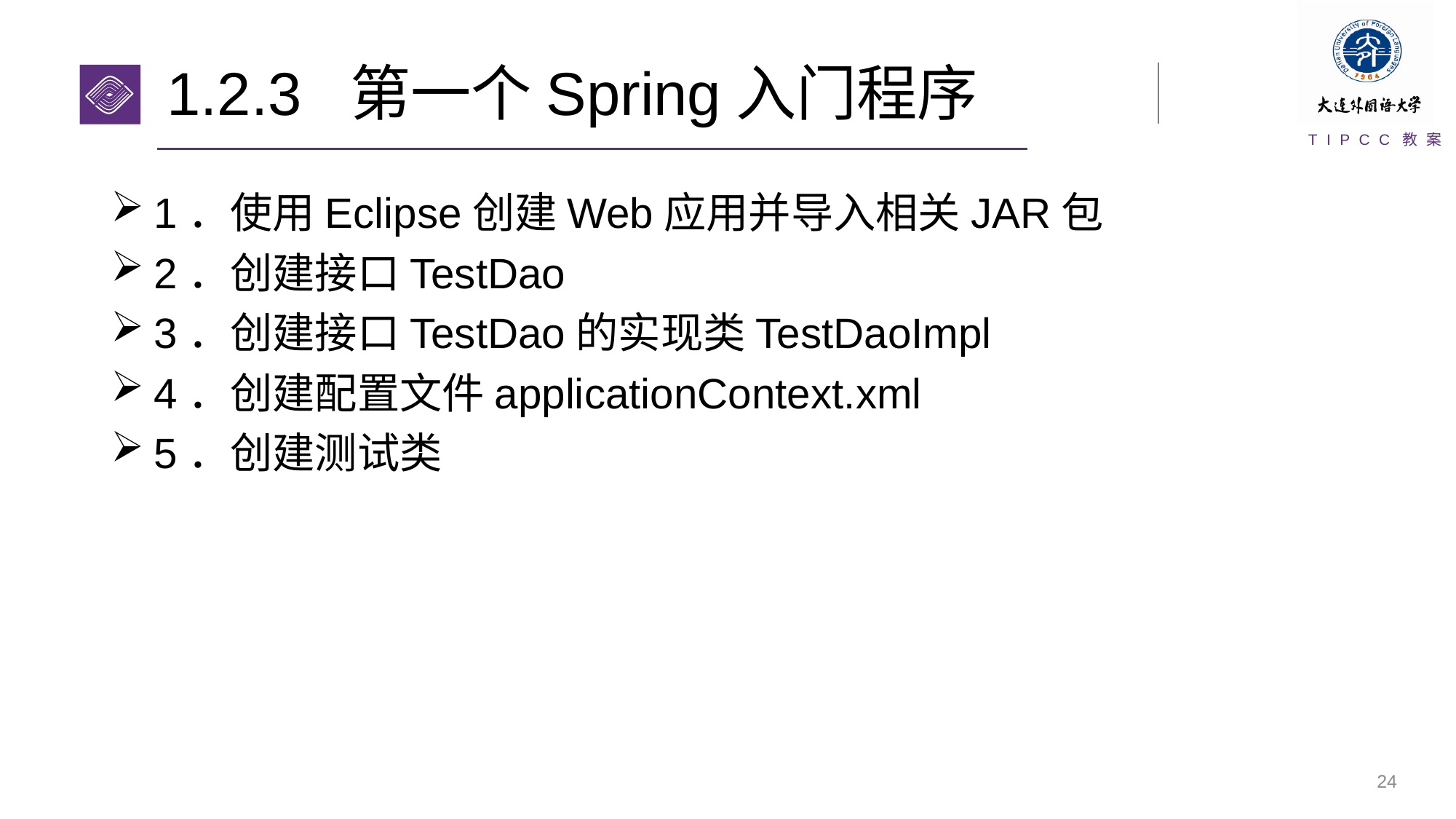

# 1.2.3  第一个Spring入门程序
1．使用Eclipse创建Web应用并导入相关JAR包
2．创建接口TestDao
3．创建接口TestDao的实现类TestDaoImpl
4．创建配置文件applicationContext.xml
5．创建测试类
24